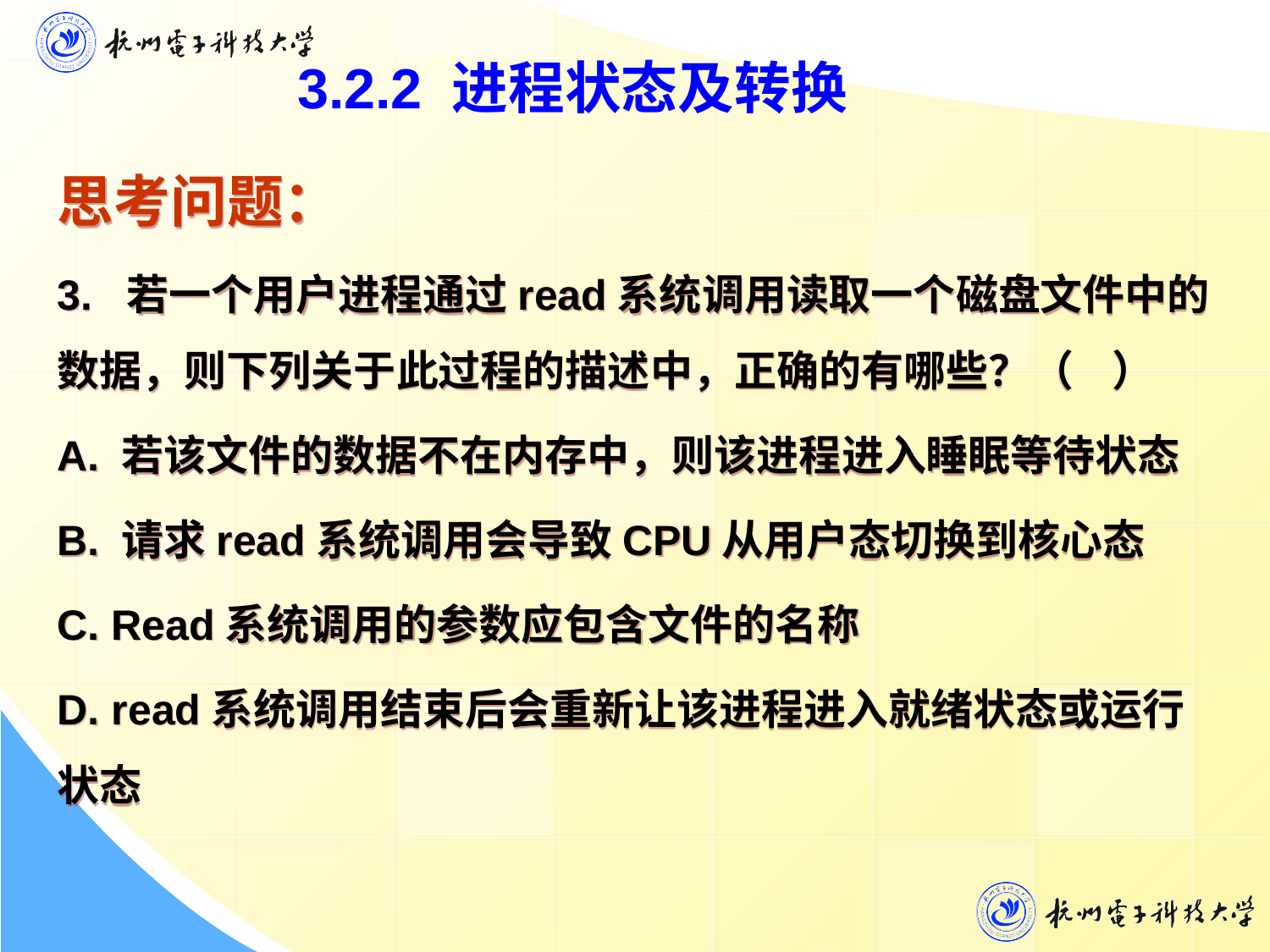

3.2.2 进程状态及转换
思考问题：
3.  若一个用户进程通过read系统调用读取一个磁盘文件中的数据，则下列关于此过程的描述中，正确的有哪些？（    ）
A. 若该文件的数据不在内存中，则该进程进入睡眠等待状态
B. 请求read系统调用会导致CPU从用户态切换到核心态
C. Read系统调用的参数应包含文件的名称
D. read系统调用结束后会重新让该进程进入就绪状态或运行状态